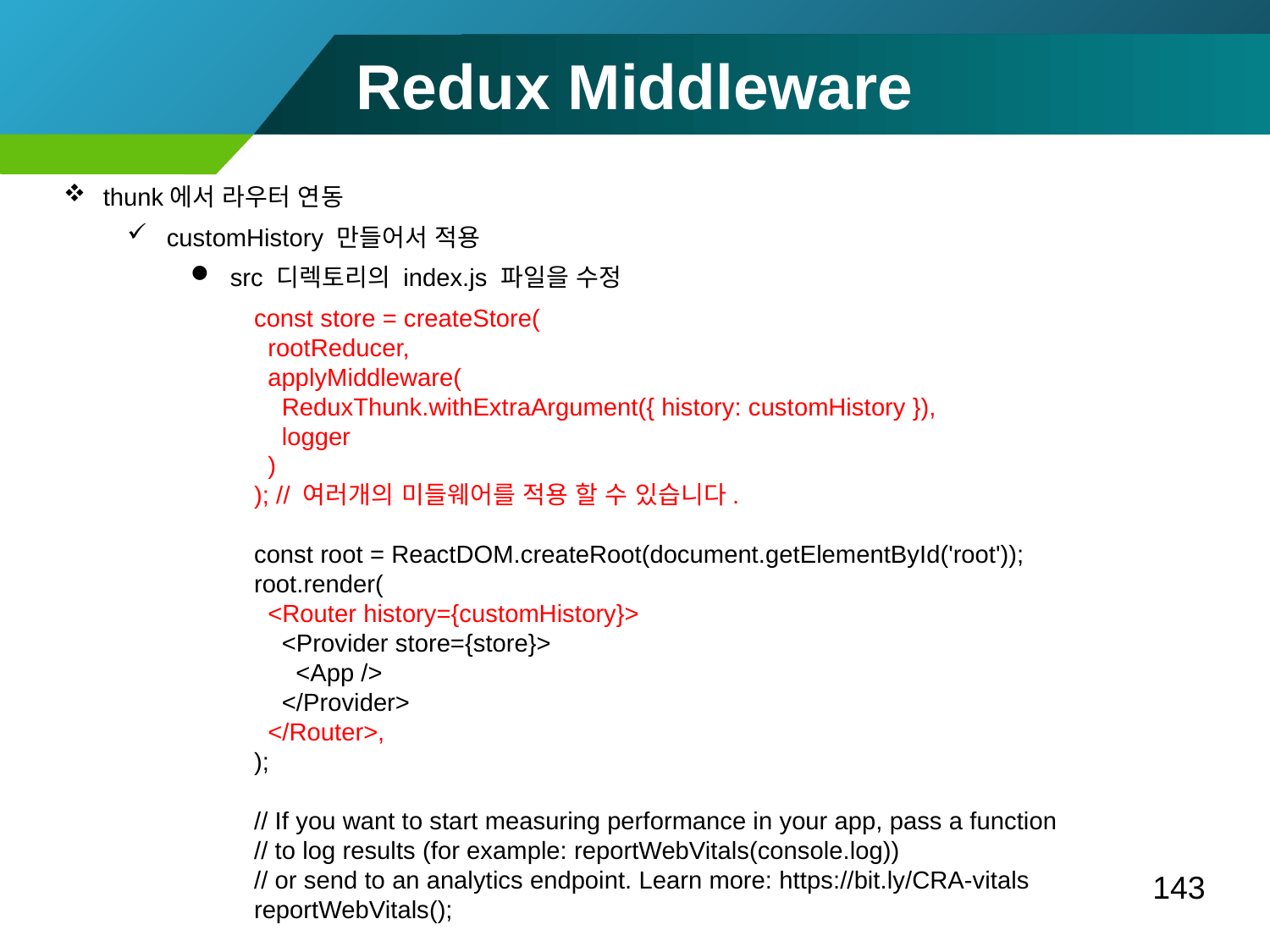

Redux Middleware
thunk에서 라우터 연동
customHistory 만들어서 적용
src 디렉토리의 index.js 파일을 수정
const store = createStore(
  rootReducer,
  applyMiddleware(
    ReduxThunk.withExtraArgument({ history: customHistory }),
    logger
  )
); // 여러개의 미들웨어를 적용 할 수 있습니다.

const root = ReactDOM.createRoot(document.getElementById('root'));
root.render(
  <Router history={customHistory}>
    <Provider store={store}>
      <App />
    </Provider>
  </Router>,
);

// If you want to start measuring performance in your app, pass a function
// to log results (for example: reportWebVitals(console.log))
// or send to an analytics endpoint. Learn more: https://bit.ly/CRA-vitals
reportWebVitals();

143